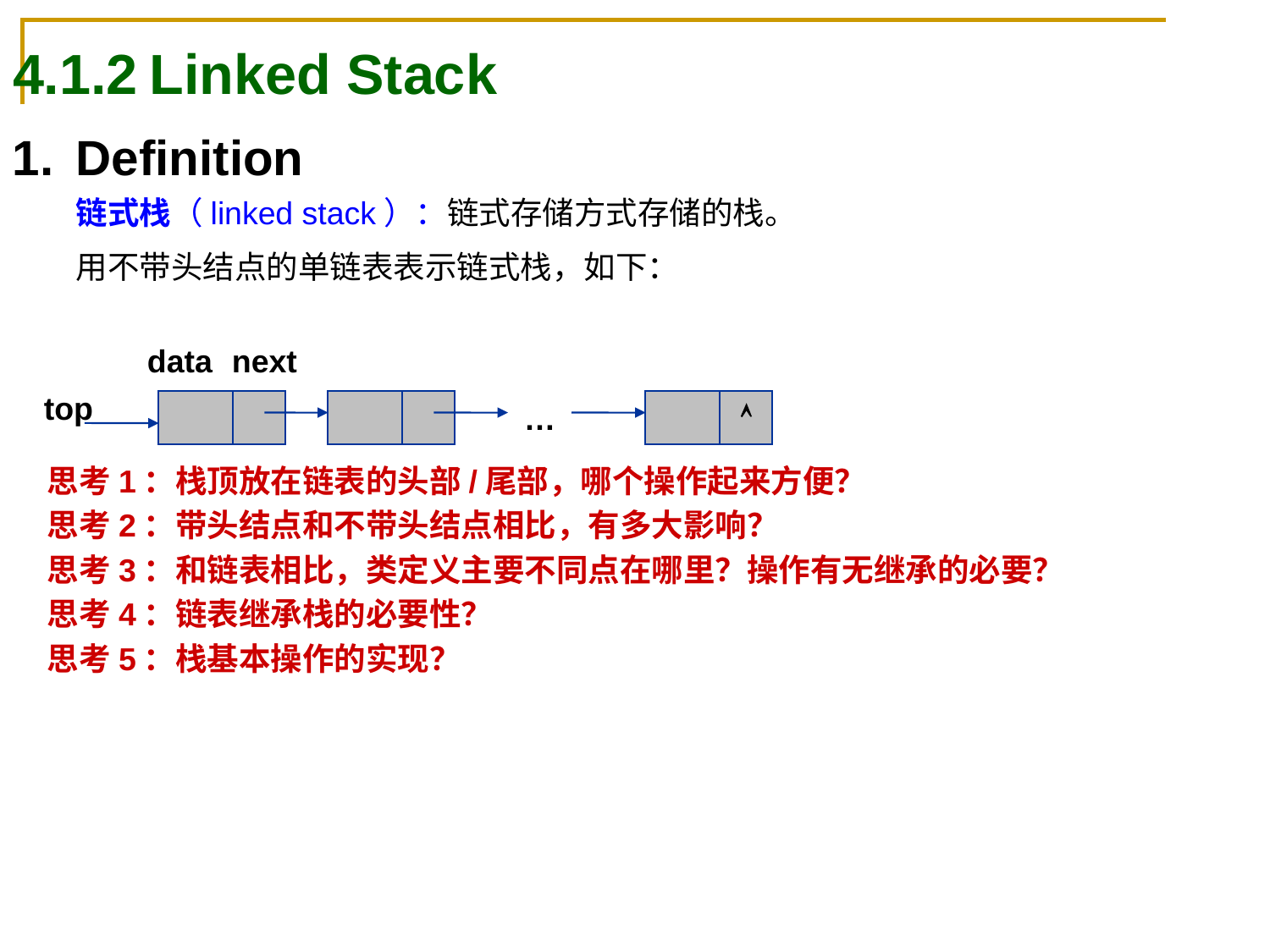

# 4.1.2 Linked Stack
Definition
	链式栈（linked stack）：链式存储方式存储的栈。
	用不带头结点的单链表表示链式栈，如下：
data
next
top

…

∧

思考1：栈顶放在链表的头部/尾部，哪个操作起来方便？
思考2：带头结点和不带头结点相比，有多大影响？
思考3：和链表相比，类定义主要不同点在哪里？操作有无继承的必要？
思考4：链表继承栈的必要性？
思考5：栈基本操作的实现？